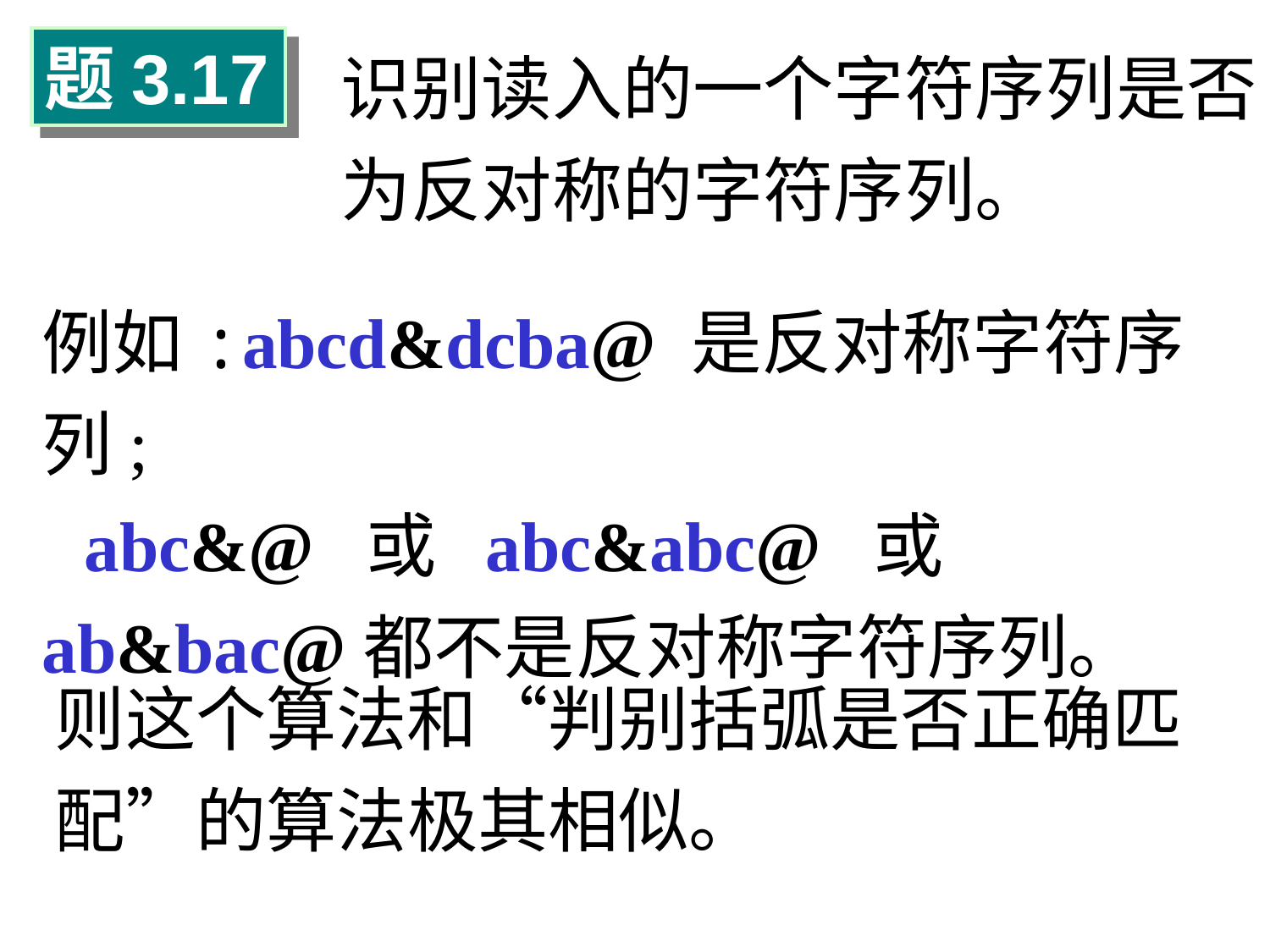

识别读入的一个字符序列是否为反对称的字符序列。
题3.17
例如:abcd&dcba@ 是反对称字符序列;
    abc&@  或  abc&abc@  或  ab&bac@都不是反对称字符序列。
则这个算法和“判别括弧是否正确匹配”的算法极其相似。